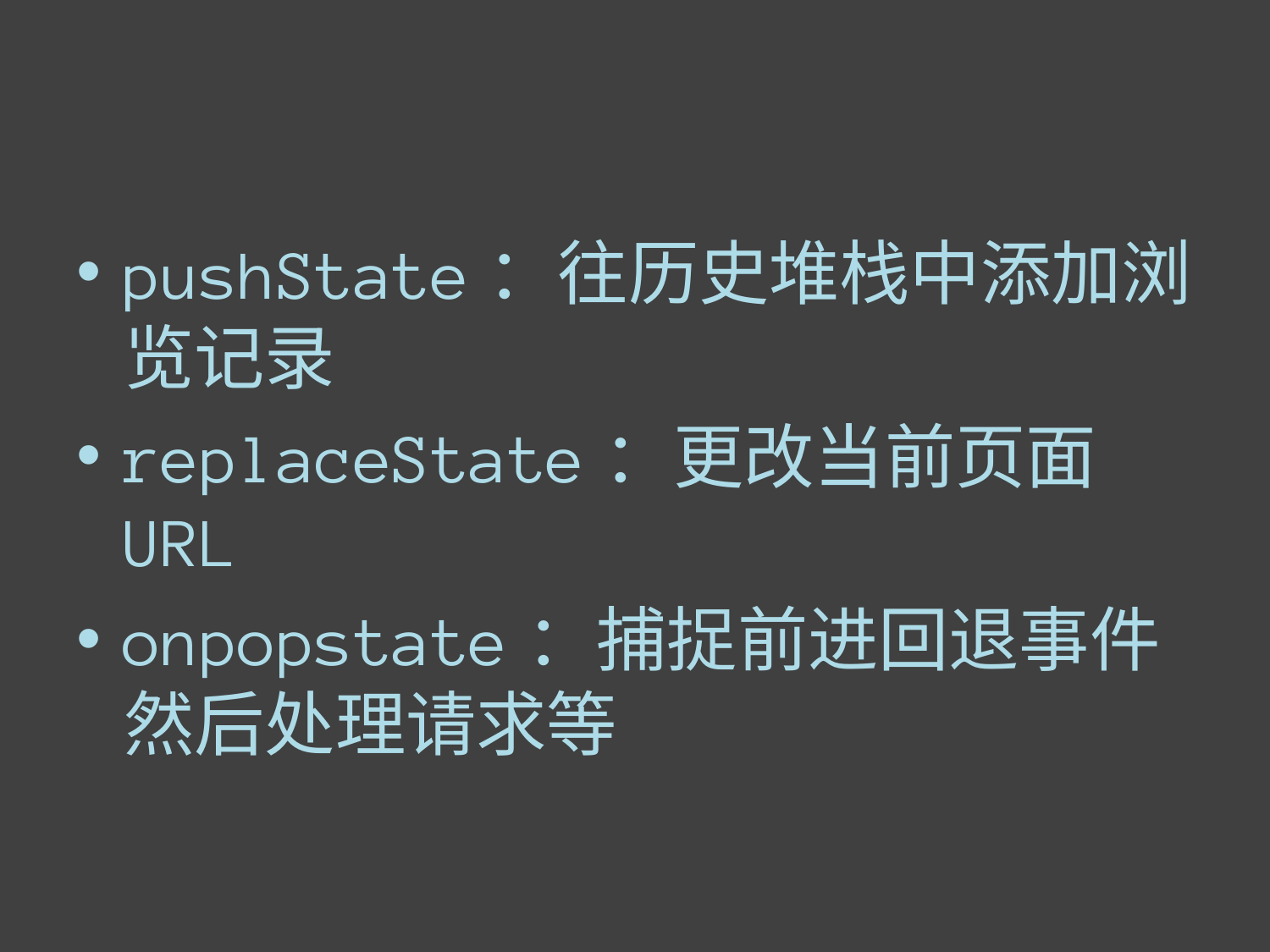

pushState：往历史堆栈中添加浏览记录
replaceState：更改当前页面URL
onpopstate：捕捉前进回退事件然后处理请求等